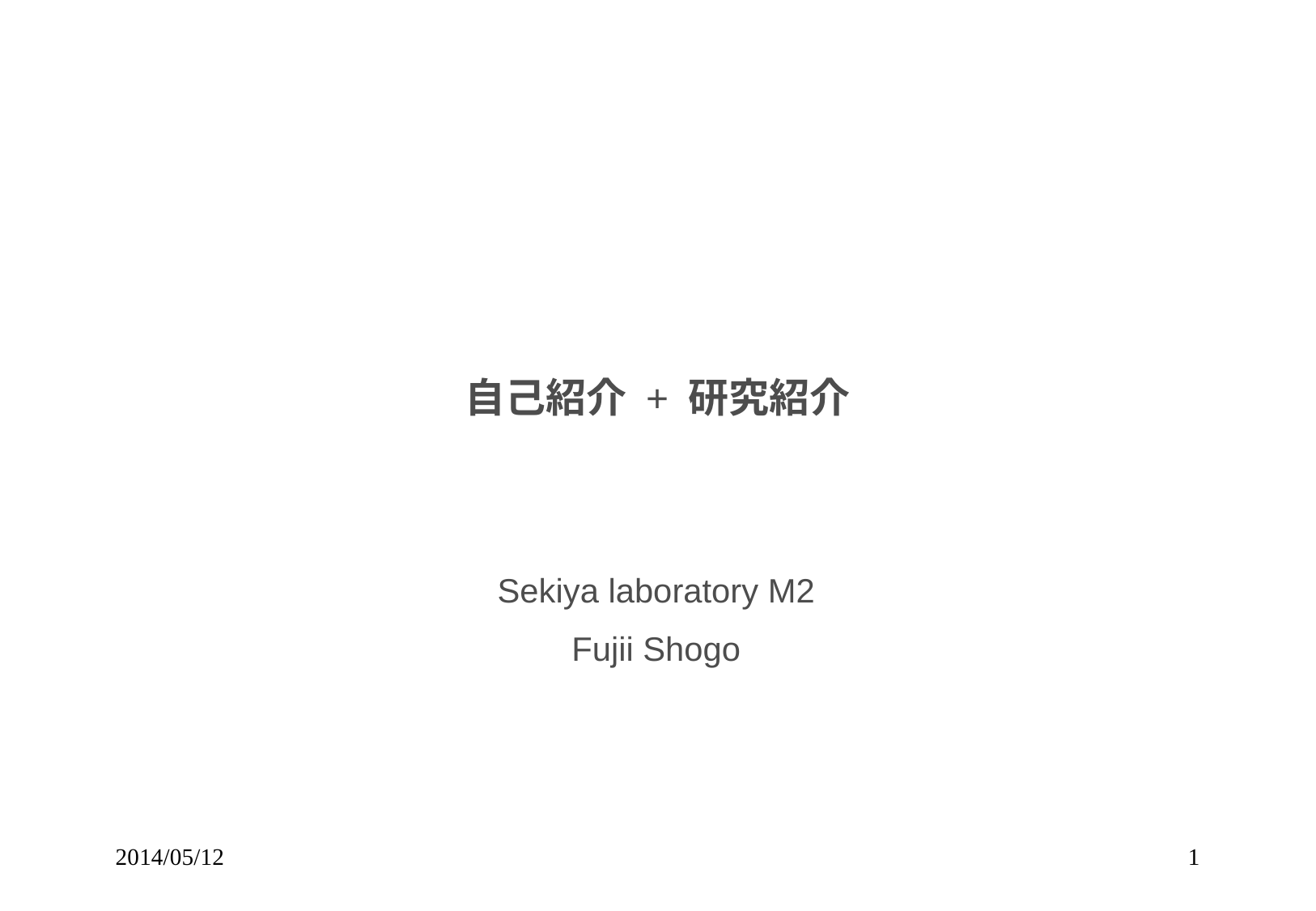

# 自己紹介 + 研究紹介
Sekiya laboratory M2
Fujii Shogo
2014/05/12
1